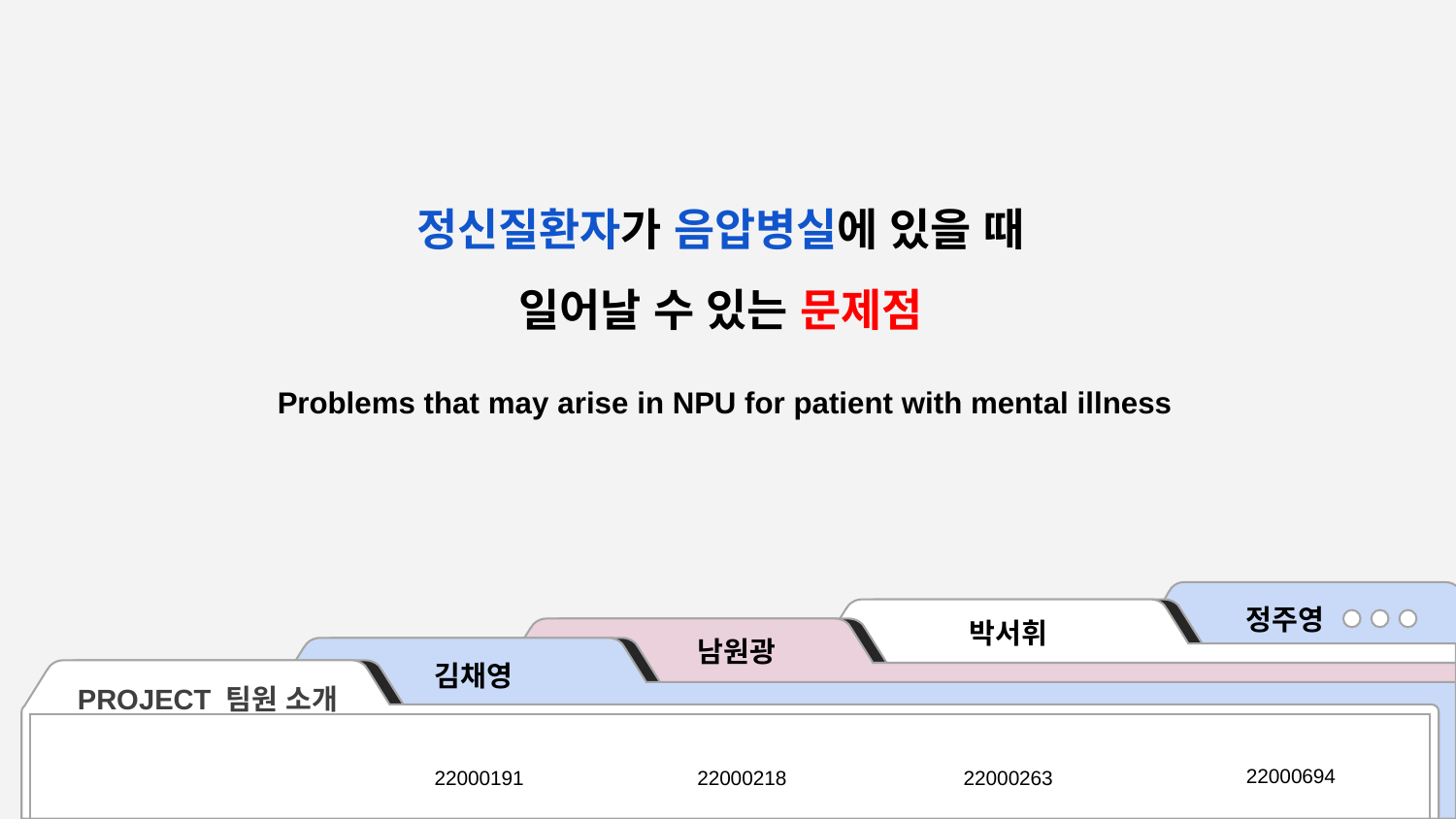

정신질환자가 음압병실에 있을 때 일어날 수 있는 문제점
Problems that may arise in NPU for patient with mental illness

정주영

박서휘

남원광

김채영
PROJECT 팀원 소개

22000694
22000191
22000218
22000263